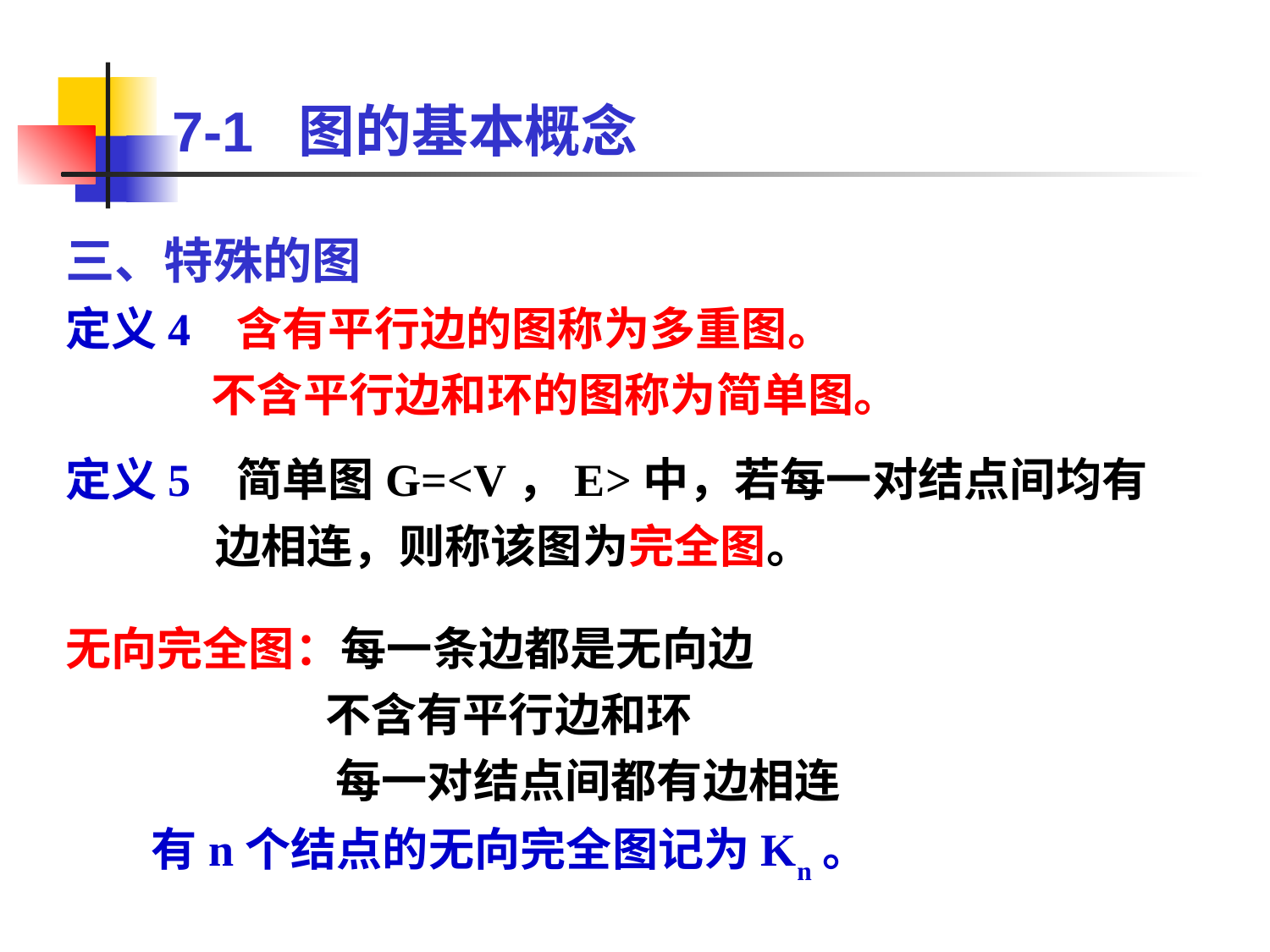

# 7-1  图的基本概念
三、特殊的图
定义4   含有平行边的图称为多重图。
             不含平行边和环的图称为简单图。
定义5   简单图G=<V，E>中，若每一对结点间均有边相连，则称该图为完全图。
无向完全图：每一条边都是无向边
                        不含有平行边和环
                         每一对结点间都有边相连
有n个结点的无向完全图记为Kn。
17